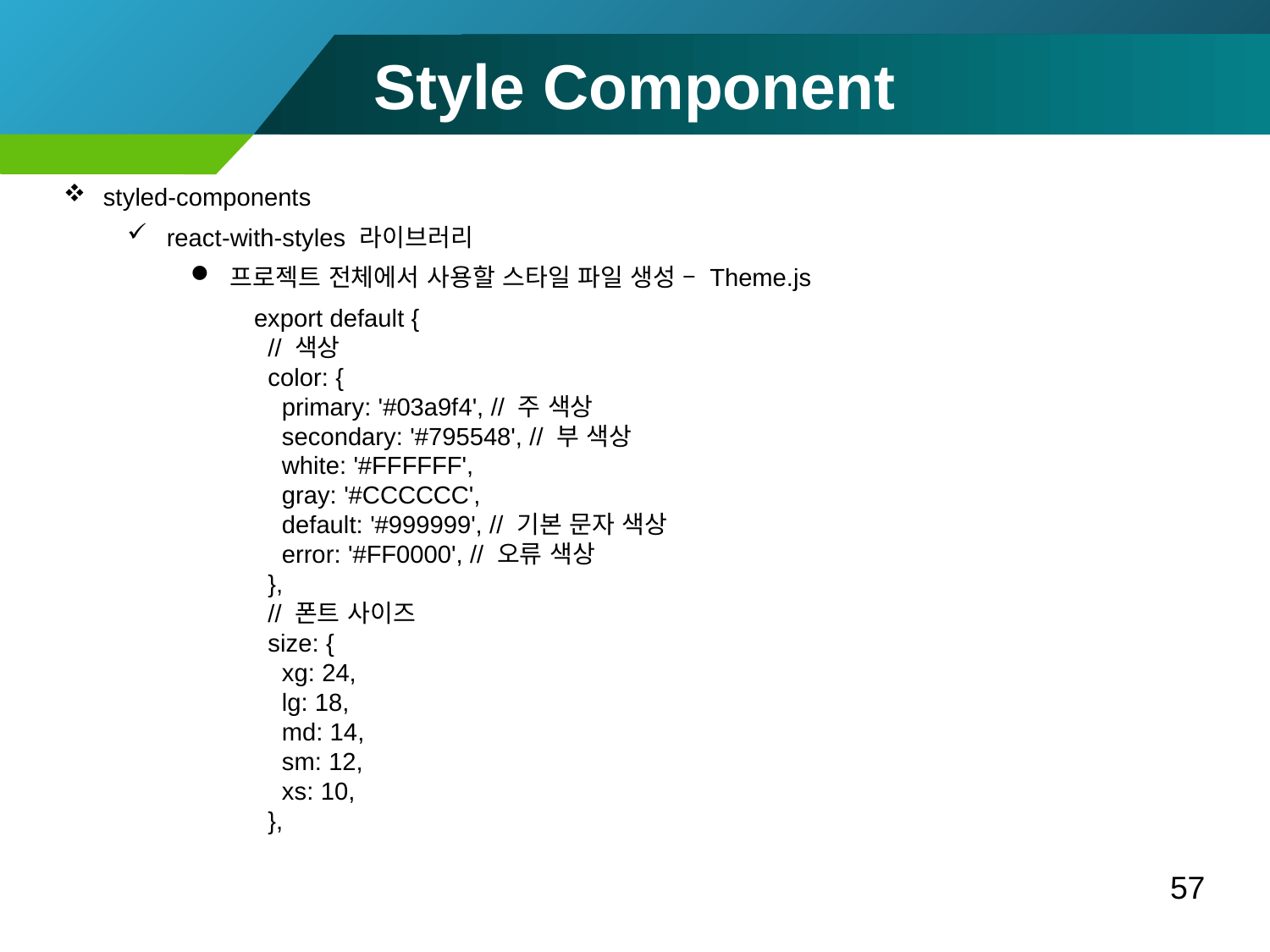

Style Component
styled-components
react-with-styles 라이브러리
프로젝트 전체에서 사용할 스타일 파일 생성 – Theme.js
export default {
  // 색상
  color: {
    primary: '#03a9f4', // 주 색상
    secondary: '#795548', // 부 색상
    white: '#FFFFFF',
    gray: '#CCCCCC',
    default: '#999999', // 기본 문자 색상
    error: '#FF0000', // 오류 색상
  },
  // 폰트 사이즈
  size: {
    xg: 24,
    lg: 18,
    md: 14,
    sm: 12,
    xs: 10,
  },

57